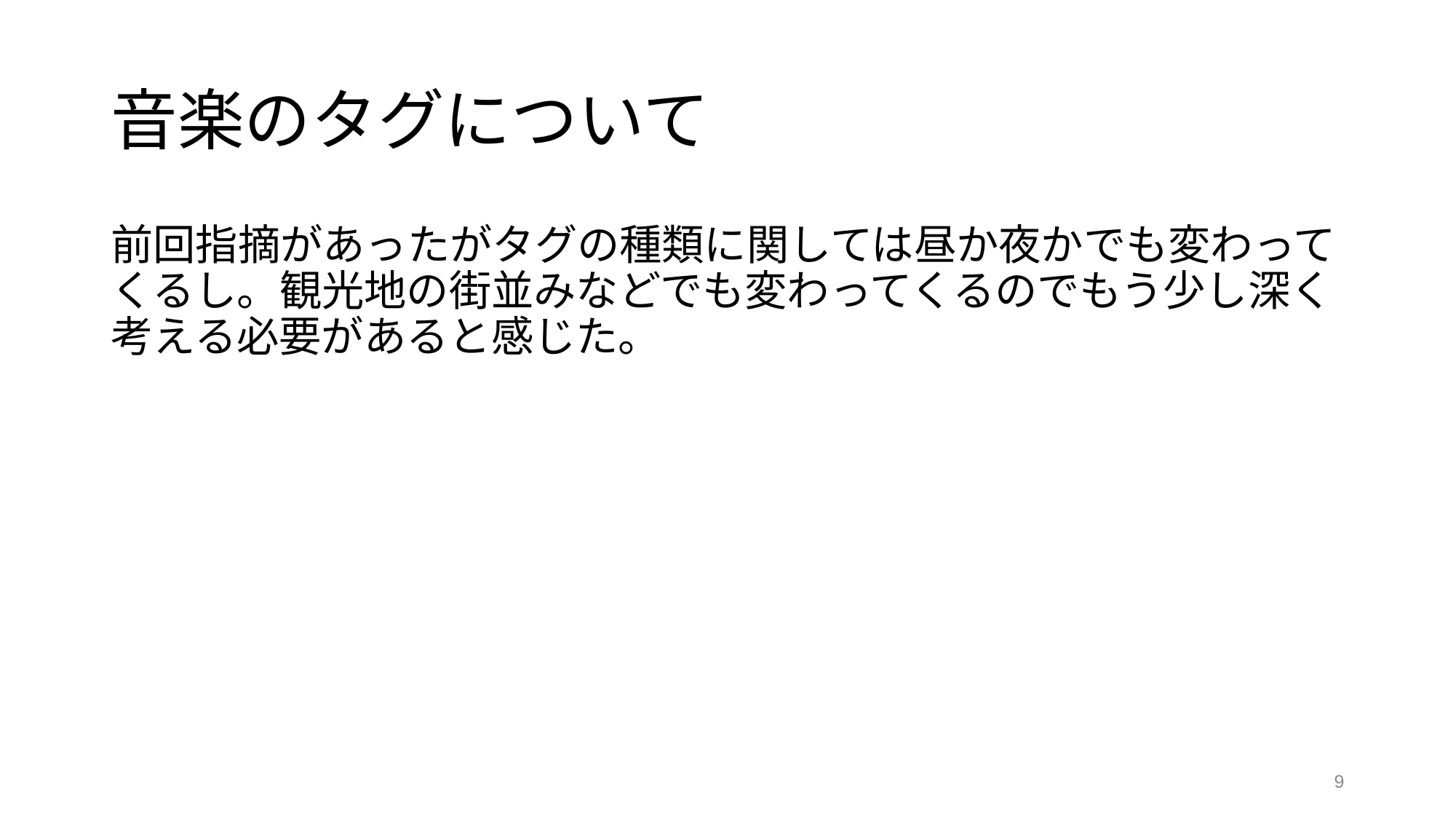

# 音楽のタグについて
前回指摘があったがタグの種類に関しては昼か夜かでも変わってくるし。観光地の街並みなどでも変わってくるのでもう少し深く考える必要があると感じた。
9